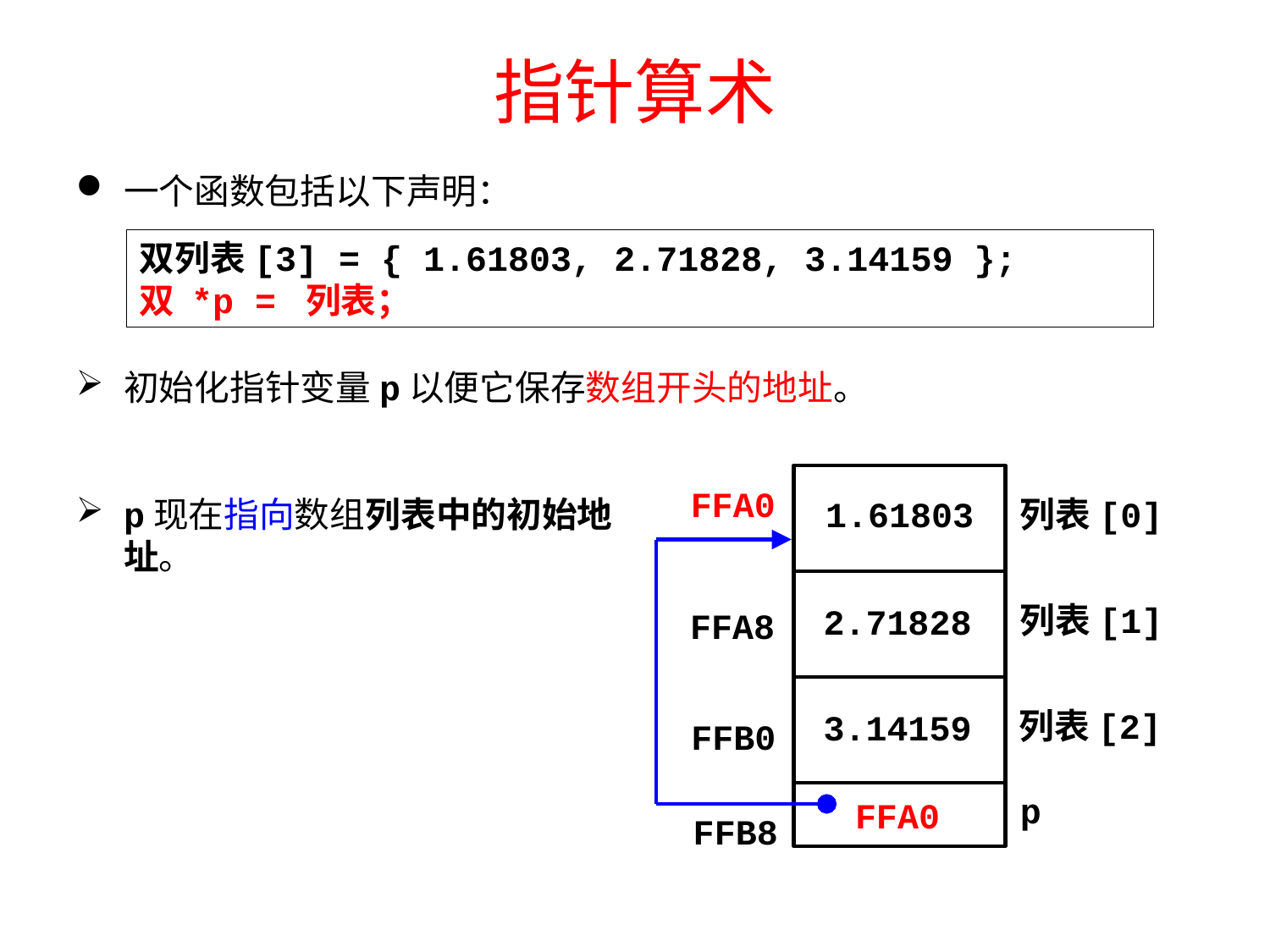

# 指针算术
一个函数包括以下声明：
双列表[3] = { 1.61803, 2.71828, 3.14159 };
双 *p = 列表；
初始化指针变量p以便它保存数组开头的地址。

FFA0
p现在指向数组列表中的初始地址。
1.61803
列表[0]
列表[1]
2.71828
FFA8
列表[2]
3.14159
FFB0
p
FFA0
FFB8